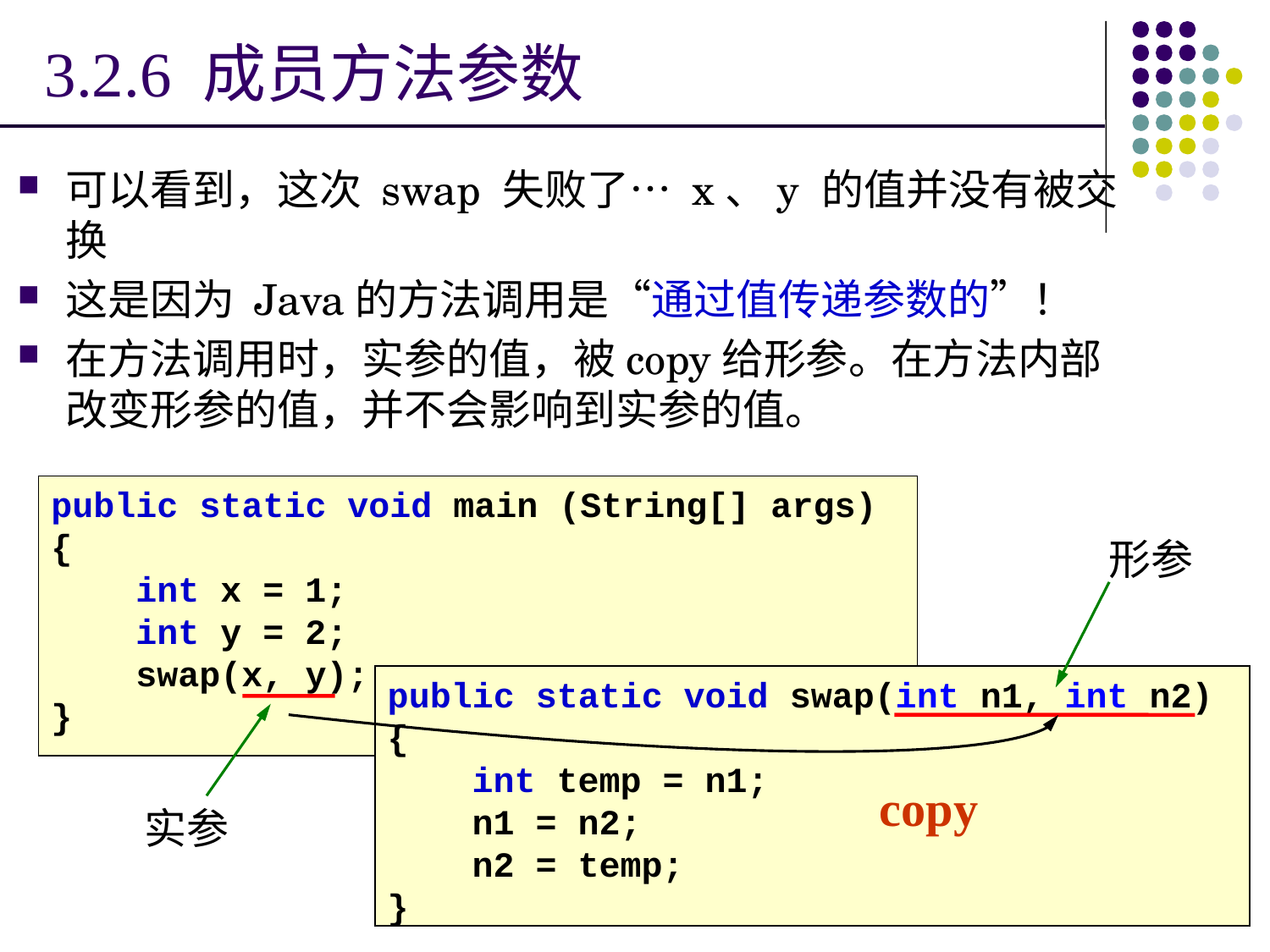

# 3.2.6 成员方法参数
可以看到，这次 swap 失败了… x、y 的值并没有被交换
这是因为 Java的方法调用是“通过值传递参数的”！
在方法调用时，实参的值，被copy给形参。在方法内部改变形参的值，并不会影响到实参的值。
public static void main (String[] args)
{
    int x = 1;
    int y = 2;
    swap(x, y);
}
形参

public static void swap(int n1, int n2)
{
    int temp = n1;
    n1 = n2;
    n2 = temp;
}

copy
实参